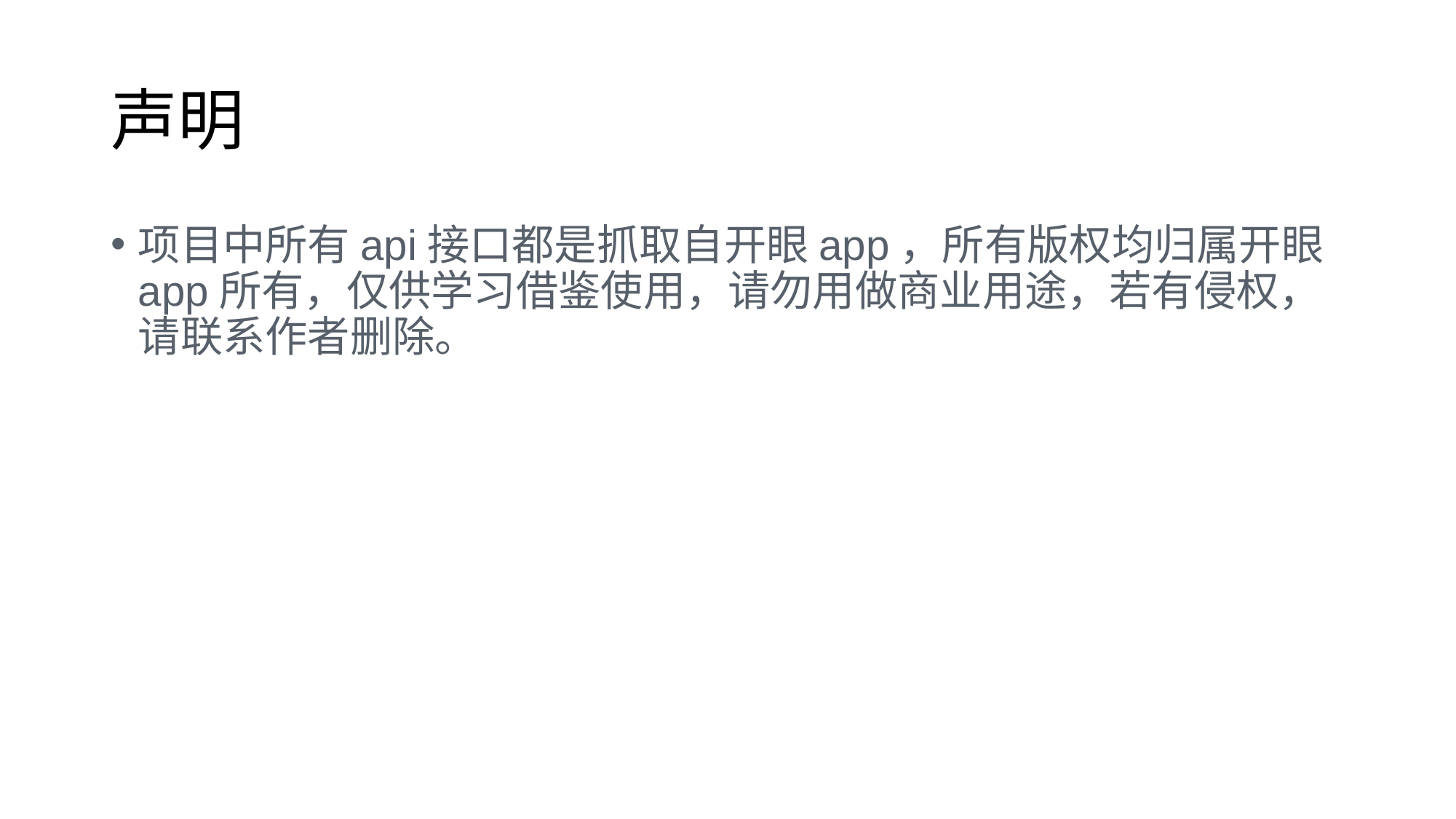

# 声明
项目中所有api接口都是抓取自开眼app，所有版权均归属开眼app所有，仅供学习借鉴使用，请勿用做商业用途，若有侵权，请联系作者删除。